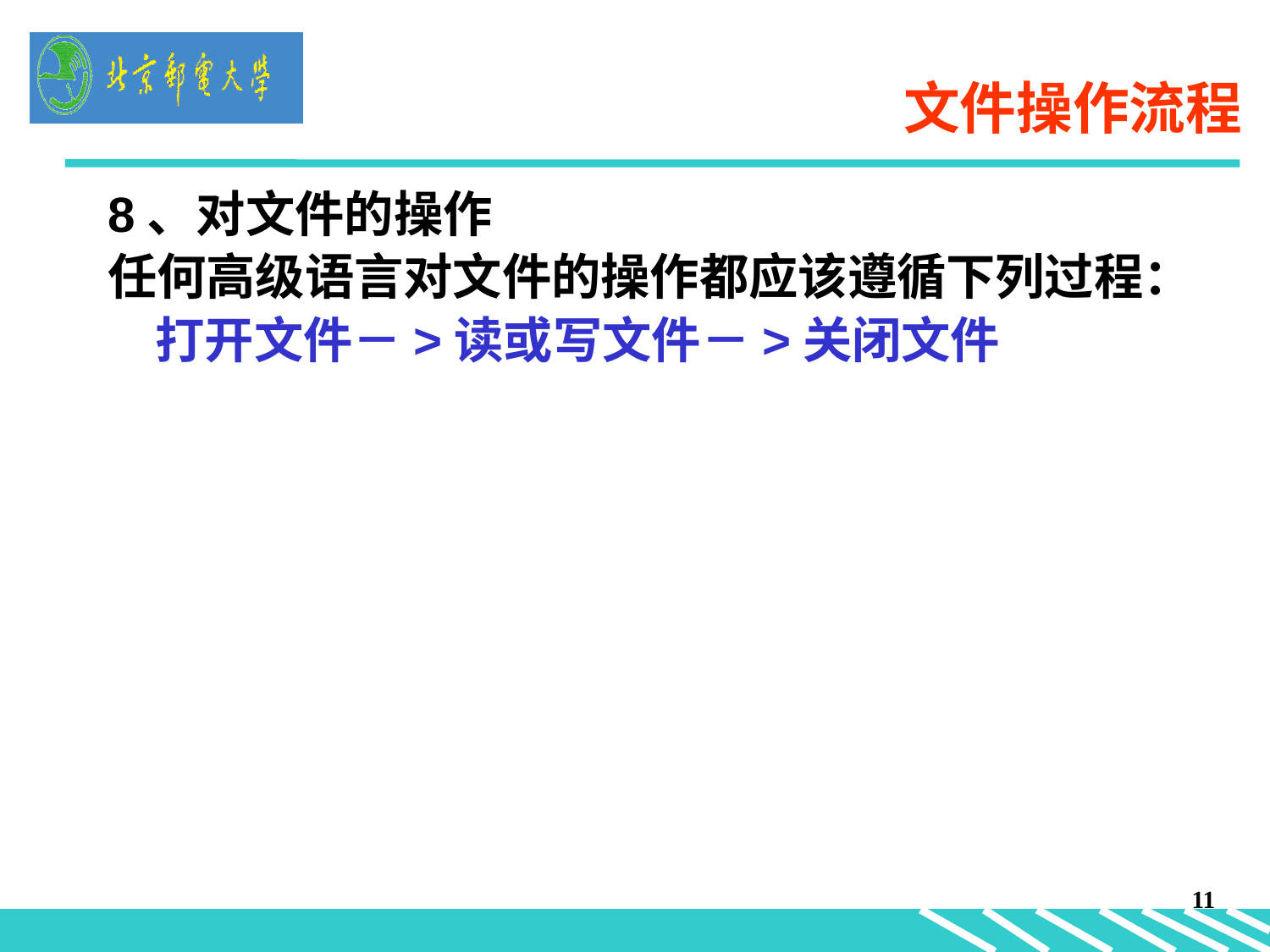

# 文件操作流程
8、对文件的操作
任何高级语言对文件的操作都应该遵循下列过程：
	打开文件－>读或写文件－>关闭文件

11